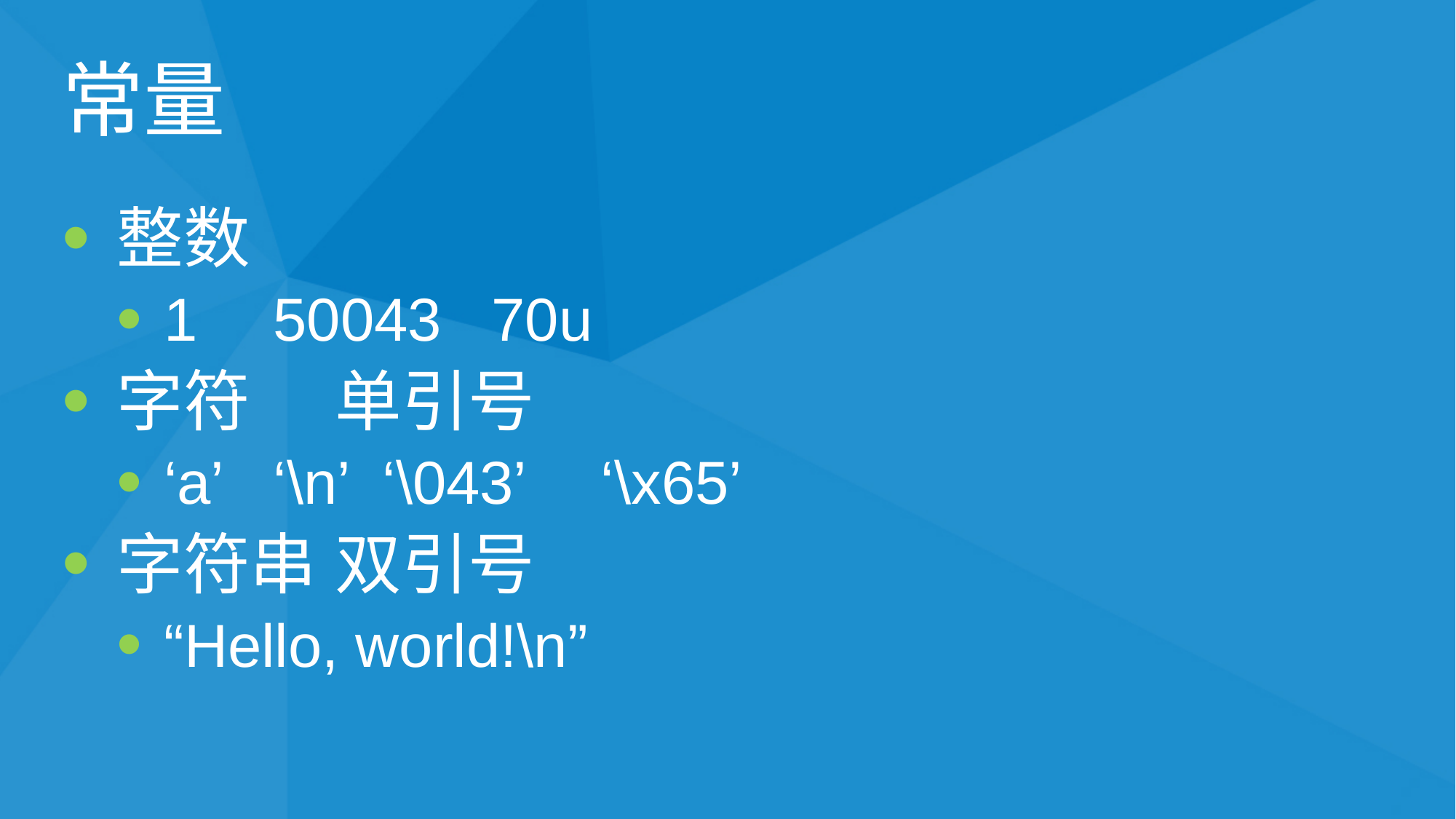

# 常量
整数
1	50043	70u
字符	单引号
‘a’	‘\n’	‘\043’	‘\x65’
字符串	双引号
“Hello, world!\n”